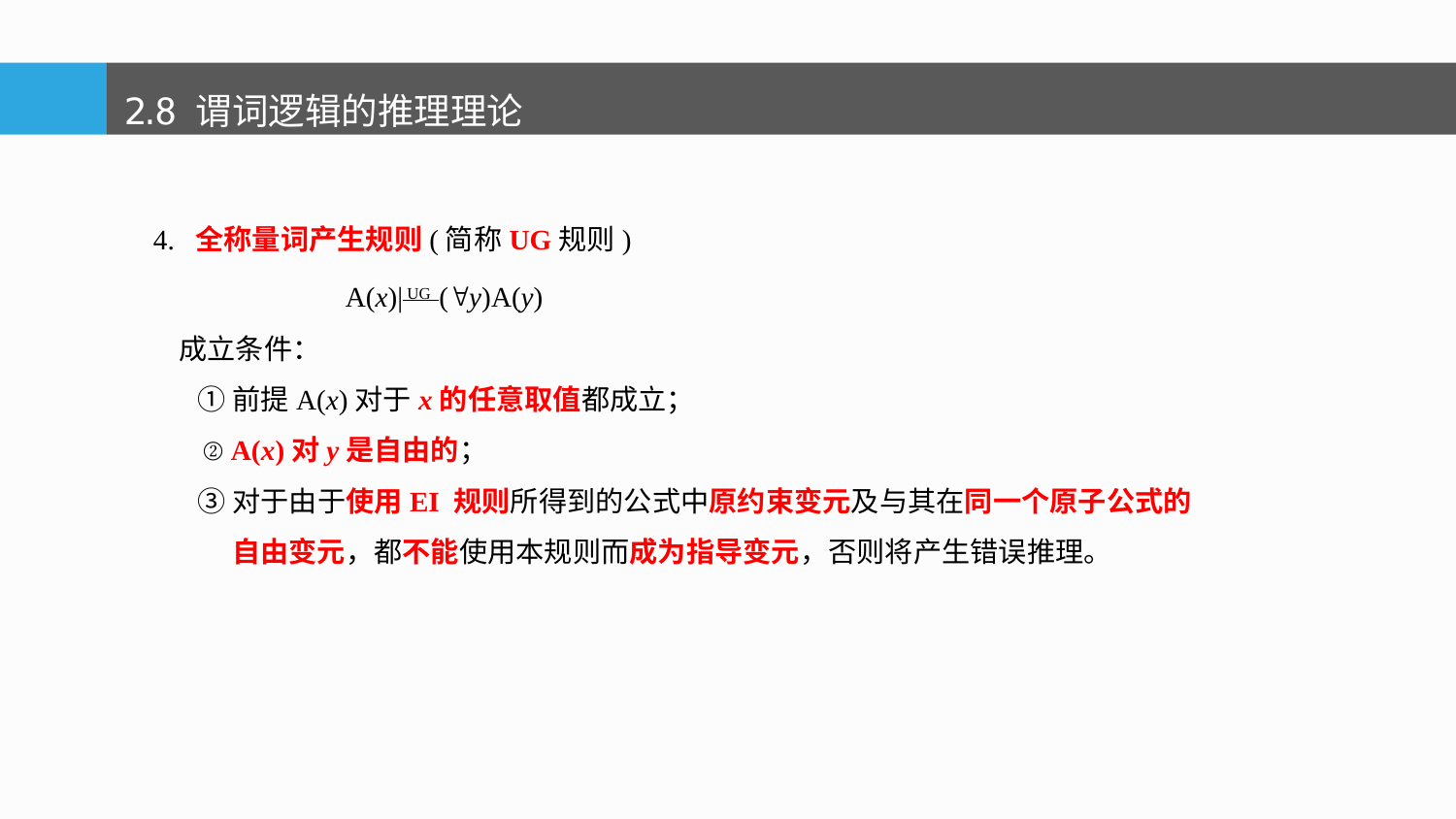

2.8 谓词逻辑的推理理论

4.  全称量词产生规则(简称UG规则)
                        A(x)| UG  (∀y)A(y)
   成立条件：
       ①前提A(x)对于x的任意取值都成立；
       ②A(x)对y是自由的；
       ③对于由于使用EI 规则所得到的公式中原约束变元及与其在同一个原子公式的
           自由变元，都不能使用本规则而成为指导变元，否则将产生错误推理。